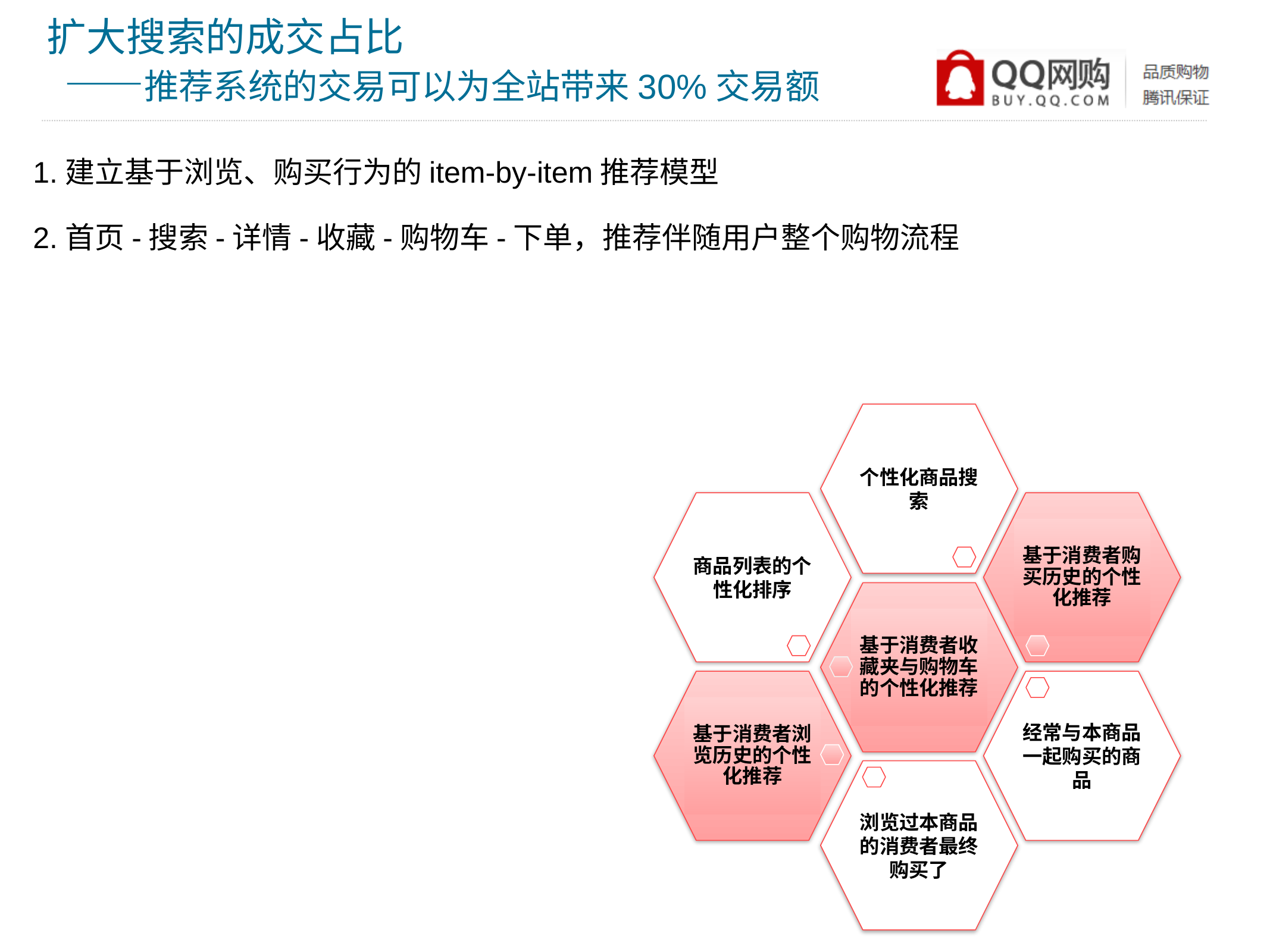

# 扩大搜索的成交占比 ——推荐系统的交易可以为全站带来30%交易额
1.建立基于浏览、购买行为的item-by-item推荐模型
2.首页-搜索-详情-收藏-购物车-下单，推荐伴随用户整个购物流程

个性化商品搜索

商品列表的个性化排序

基于消费者购买历史的个性化推荐

基于消费者收藏夹与购物车的个性化推荐

基于消费者浏览历史的个性化推荐

经常与本商品一起购买的商品

浏览过本商品的消费者最终购买了